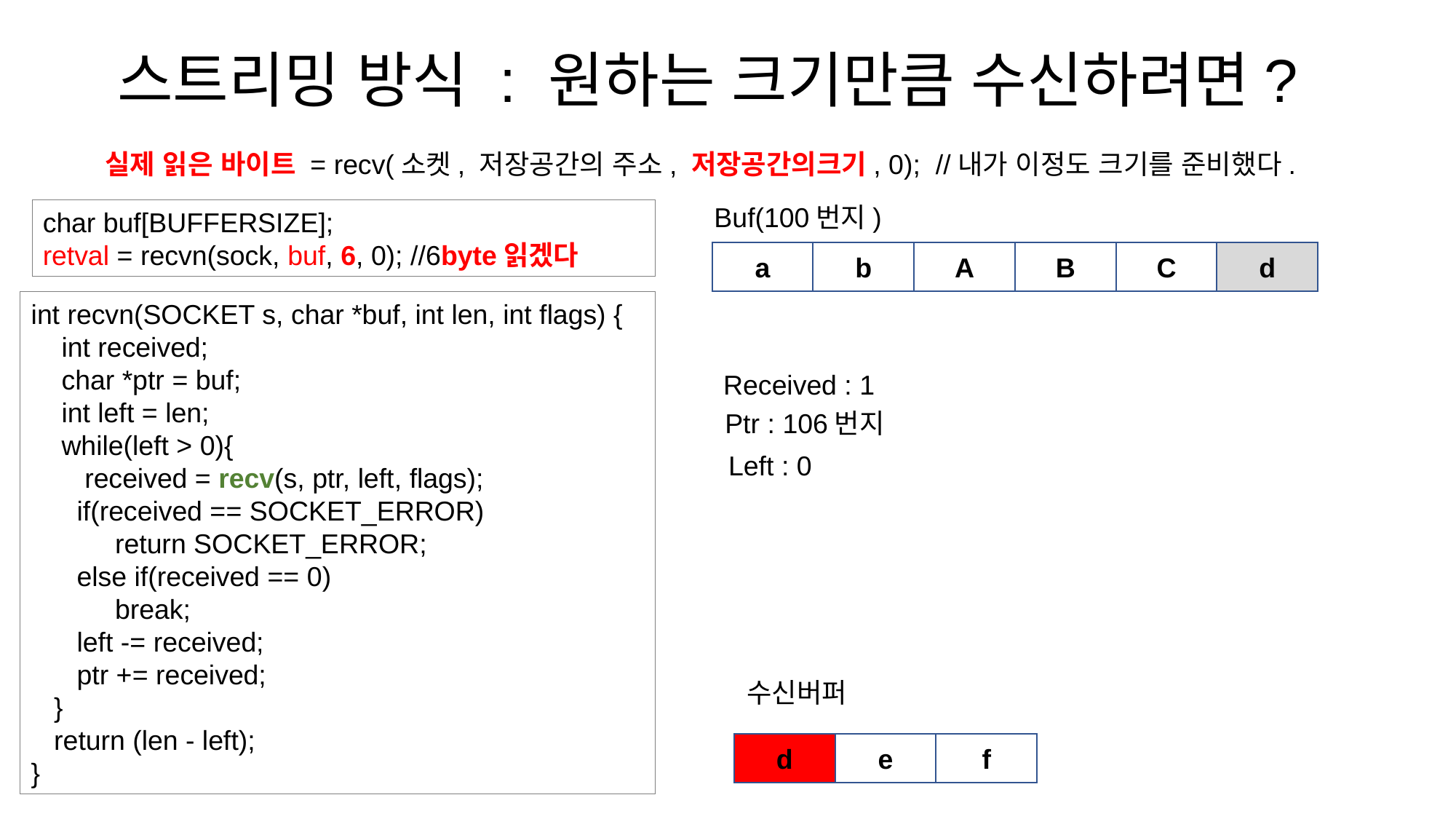

스트리밍 방식 : 원하는 크기만큼 수신하려면?
실제 읽은 바이트 = recv(소켓, 저장공간의 주소, 저장공간의크기, 0);  //내가 이정도 크기를 준비했다.
Buf(100번지)
char buf[BUFFERSIZE];
retval = recvn(sock, buf, 6, 0); //6byte읽겠다
a
b
A
B
C
d
int recvn(SOCKET s, char *buf, int len, int flags) {
    int received;
    char *ptr = buf;
    int left = len;
    while(left > 0){
       received = recv(s, ptr, left, flags);
      if(received == SOCKET_ERROR)
           return SOCKET_ERROR;
      else if(received == 0)
           break;
      left -= received;
      ptr += received;
   }
   return (len - left);
}
Received : 1
Ptr : 106번지
Left : 0
수신버퍼
d
e
f